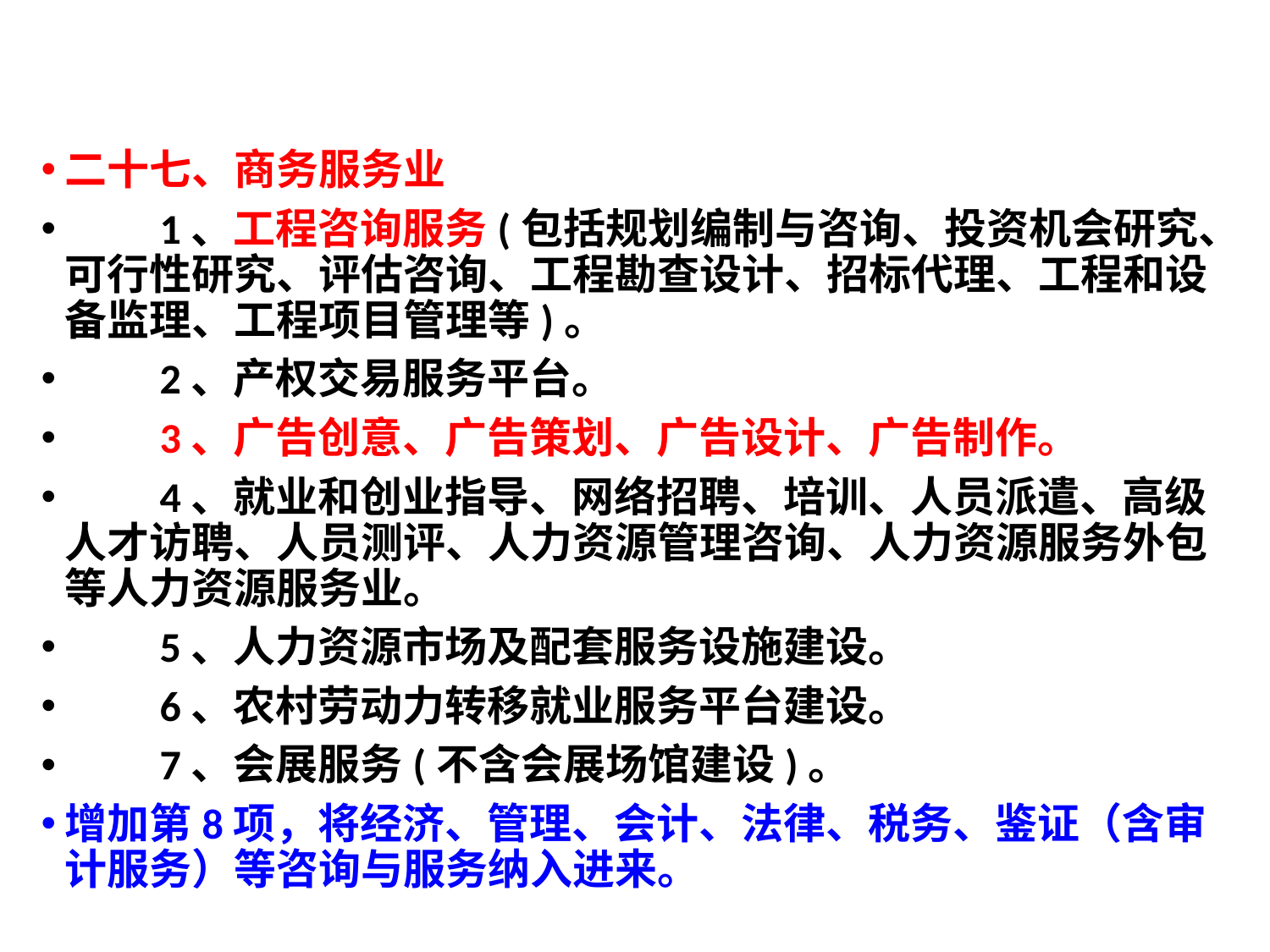

#
二十七、商务服务业
　　1、工程咨询服务(包括规划编制与咨询、投资机会研究、可行性研究、评估咨询、工程勘查设计、招标代理、工程和设备监理、工程项目管理等)。
　　2、产权交易服务平台。
　　3、广告创意、广告策划、广告设计、广告制作。
　　4、就业和创业指导、网络招聘、培训、人员派遣、高级人才访聘、人员测评、人力资源管理咨询、人力资源服务外包等人力资源服务业。
　　5、人力资源市场及配套服务设施建设。
　　6、农村劳动力转移就业服务平台建设。
　　7、会展服务(不含会展场馆建设)。
增加第8项，将经济、管理、会计、法律、税务、鉴证（含审计服务）等咨询与服务纳入进来。